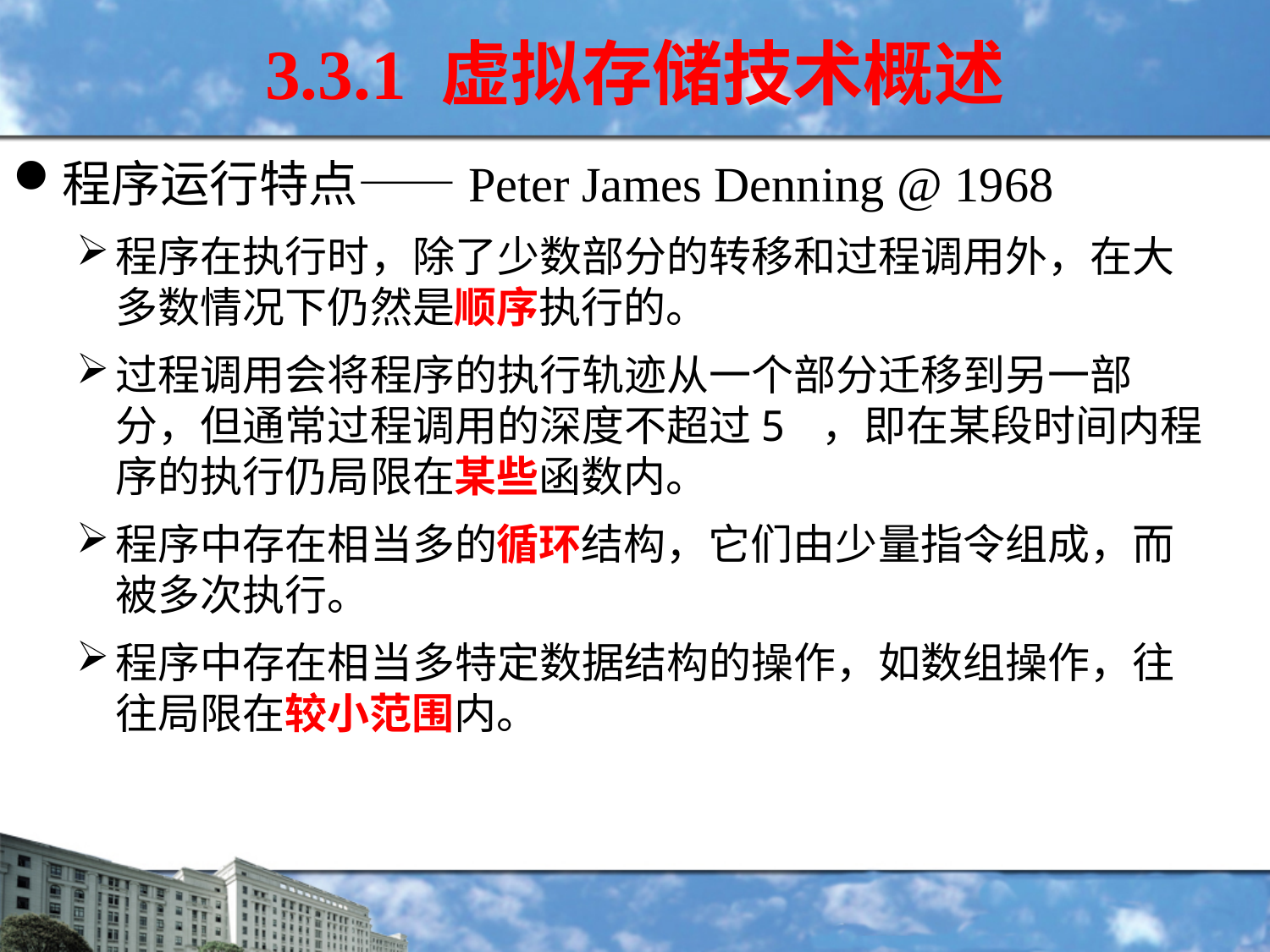

3.3.1 虚拟存储技术概述
程序运行特点——Peter James Denning @ 1968
程序在执行时，除了少数部分的转移和过程调用外，在大多数情况下仍然是顺序执行的。
过程调用会将程序的执行轨迹从一个部分迁移到另一部分，但通常过程调用的深度不超过5 ，即在某段时间内程序的执行仍局限在某些函数内。
程序中存在相当多的循环结构，它们由少量指令组成，而被多次执行。
程序中存在相当多特定数据结构的操作，如数组操作，往往局限在较小范围内。